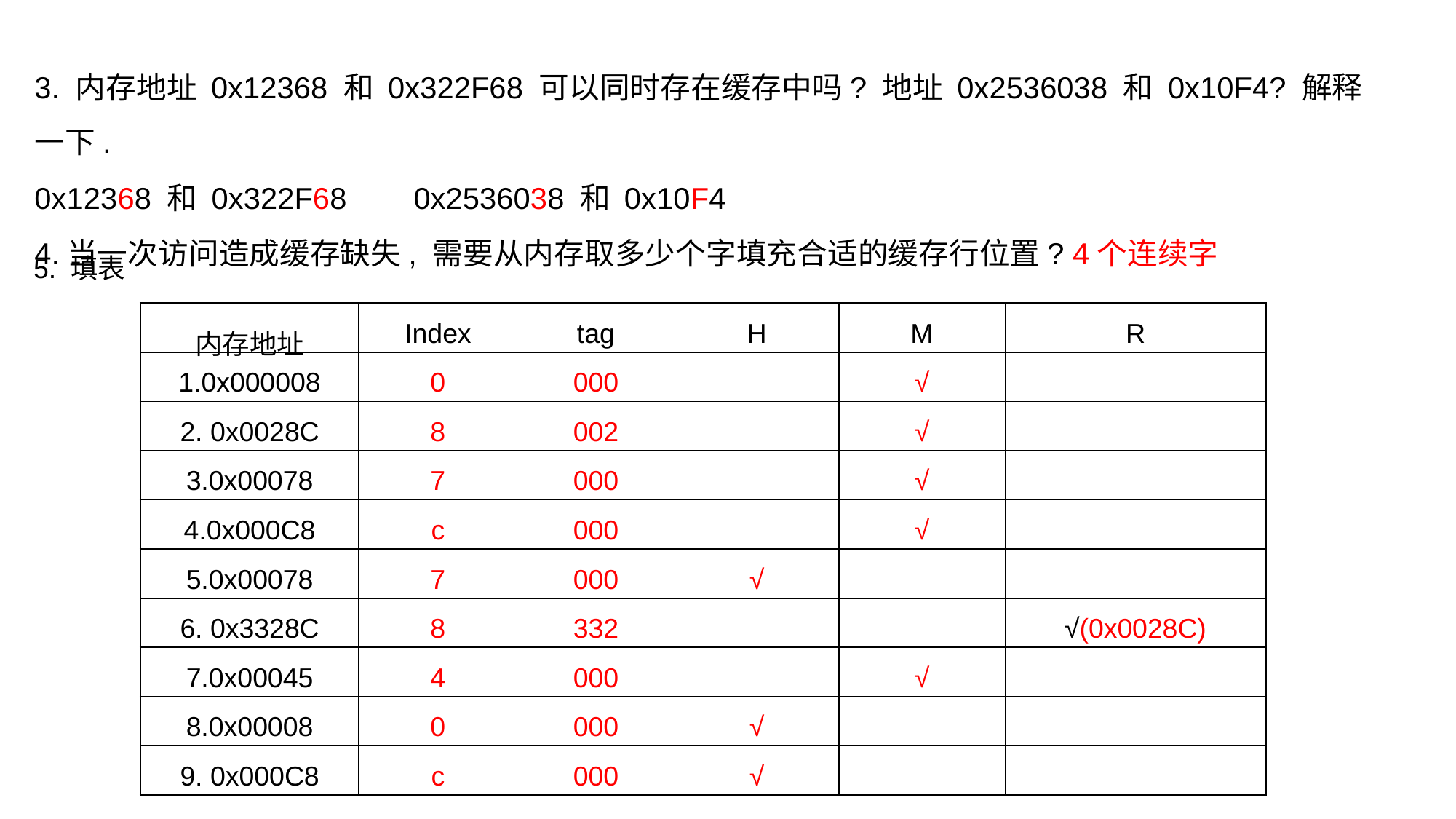

3. 内存地址 0x12368 和 0x322F68 可以同时存在缓存中吗? 地址 0x2536038 和 0x10F4? 解释一下.
0x12368 和 0x322F68        0x2536038 和 0x10F4
4.当一次访问造成缓存缺失, 需要从内存取多少个字填充合适的缓存行位置? 4个连续字
 5. 填表
| 内存地址 | Index | tag | H | M | R |
| --- | --- | --- | --- | --- | --- |
| 1.0x000008 | 0 | 000 |  | √ |  |
| 2. 0x0028C | 8 | 002 |  | √ |  |
| 3.0x00078 | 7 | 000 |  | √ |  |
| 4.0x000C8 | c | 000 |  | √ |  |
| 5.0x00078 | 7 | 000 | √ |  |  |
| 6. 0x3328C | 8 | 332 |  |  | √(0x0028C) |
| 7.0x00045 | 4 | 000 |  | √ |  |
| 8.0x00008 | 0 | 000 | √ |  |  |
| 9. 0x000C8 | c | 000 | √ |  |  |